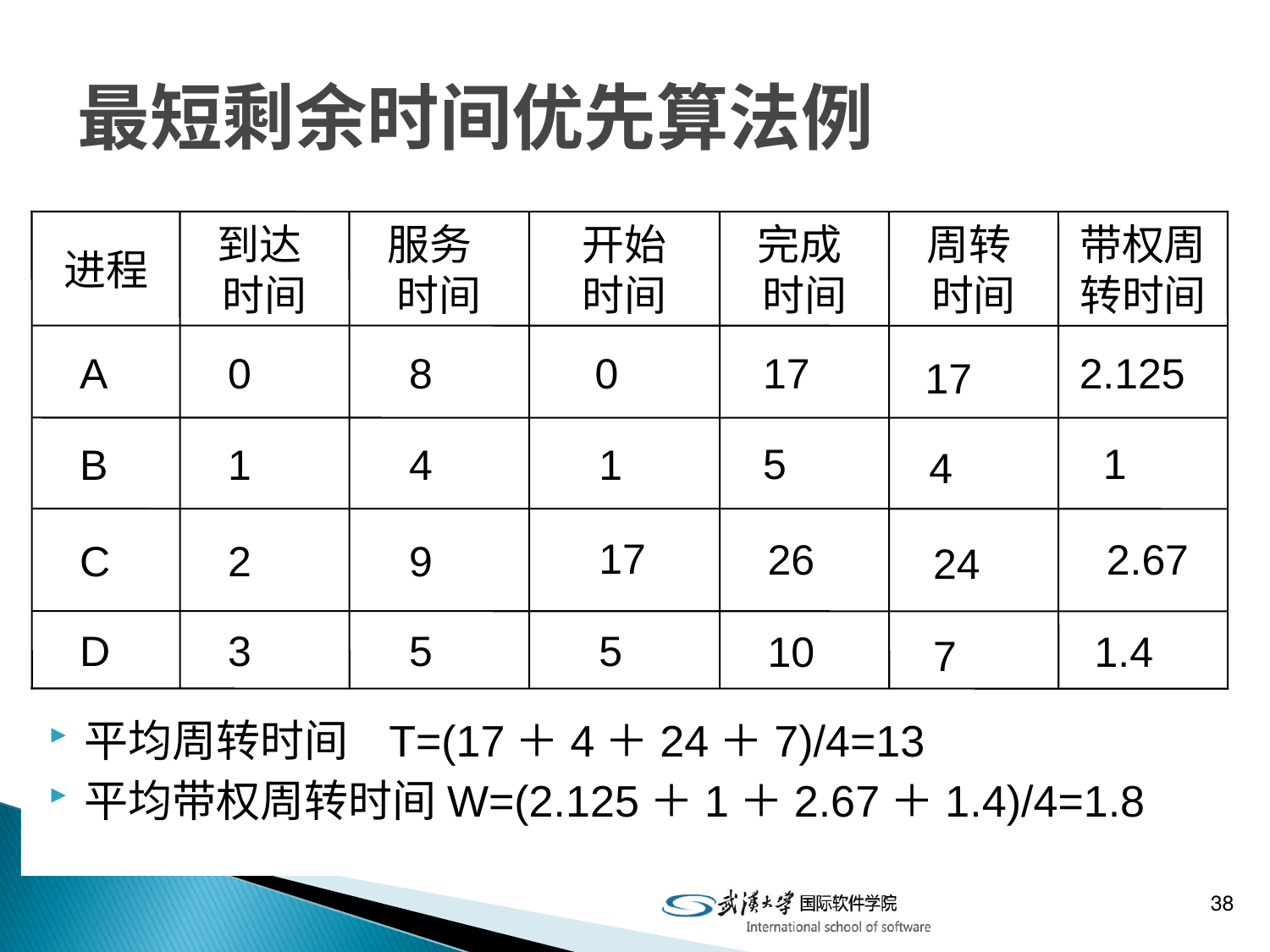

# 最短剩余时间优先算法例
进程

到达  时间

服务   时间

开始
时间

完成  时间

周转  时间

带权周转时间

   A

   0
    8
    0
    1
    17
    5
   17
   5
   26
   10
 2.125
   1
   2.67
  1.4
   17
   4
   24
   7
   B

   1
    4
   C

   2
    9
   D

   3
    5

平均周转时间   T=(17＋4＋24＋7)/4=13
平均带权周转时间W=(2.125＋1＋2.67＋1.4)/4=1.8
进程
时间
A
 B
D
A
 C
0
1
5
10
17
26